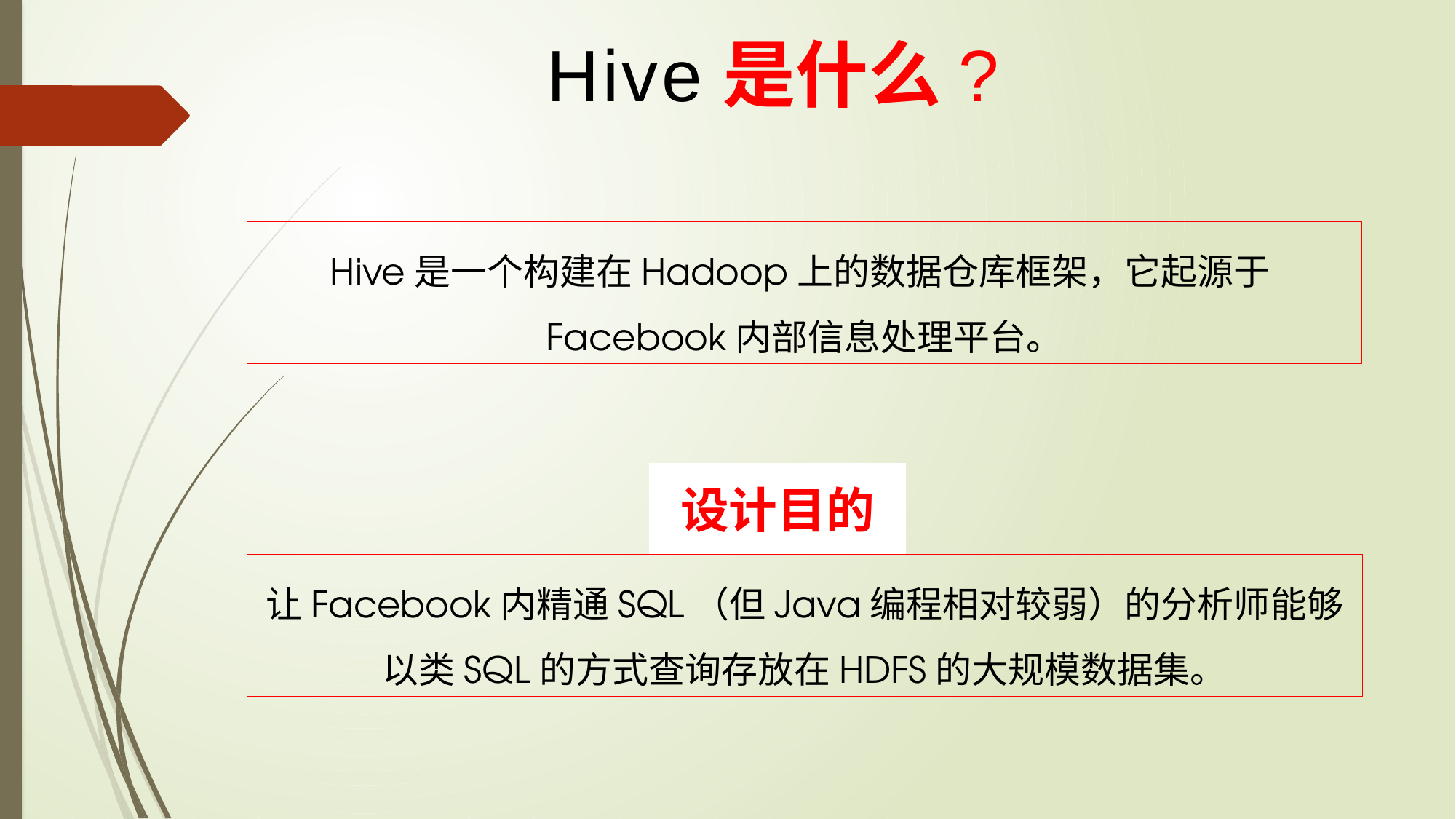

Hive是什么?
Hive是一个构建在Hadoop上的数据仓库框架，它起源于Facebook内部信息处理平台。
设计目的
让Facebook内精通SQL（但Java编程相对较弱）的分析师能够以类SQL的方式查询存放在HDFS的大规模数据集。